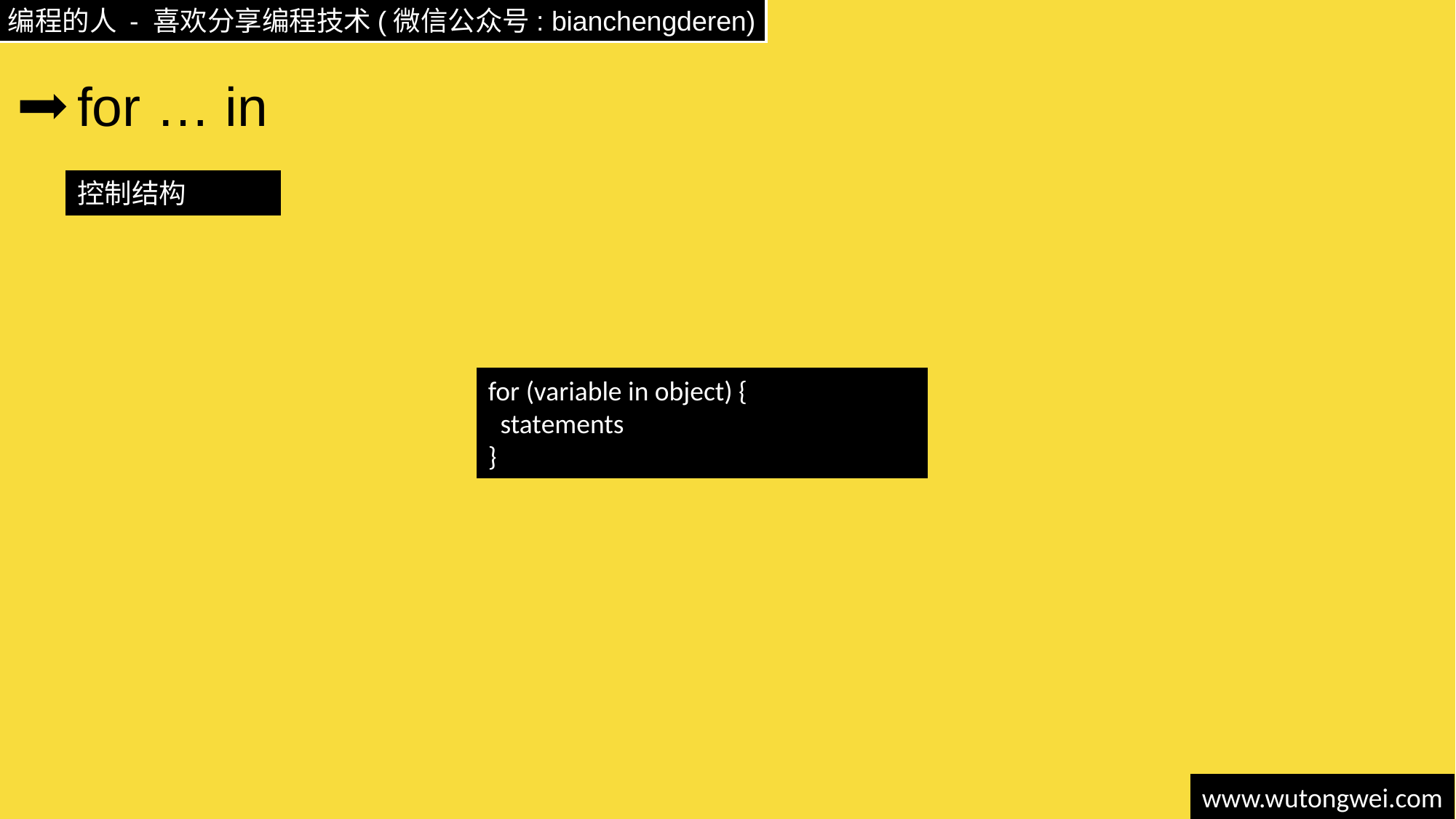

# for … in
控制结构
for (variable in object) {
  statements
}